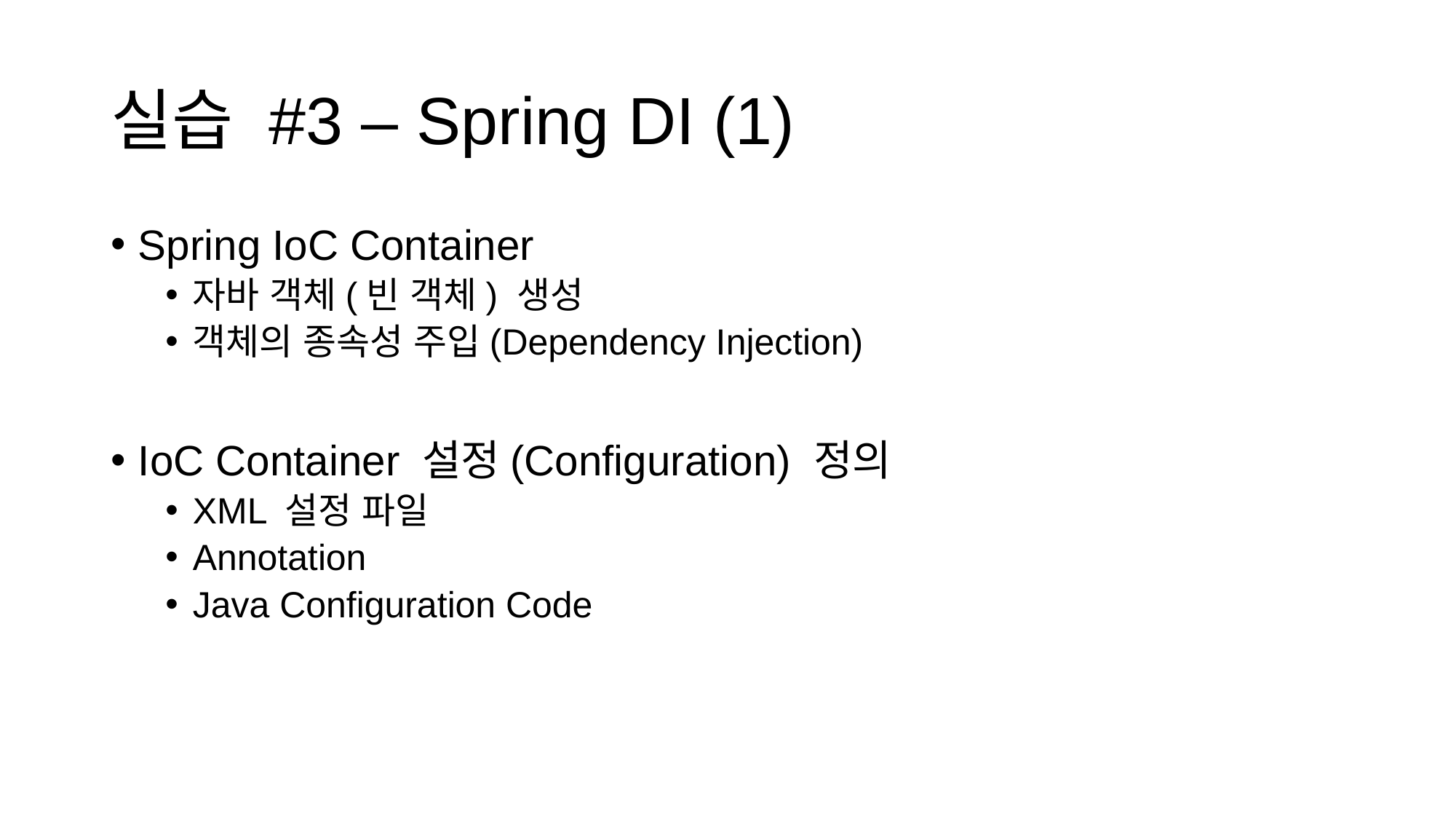

# 실습 #3 – Spring DI (1)
Spring IoC Container
자바 객체(빈 객체) 생성
객체의 종속성 주입(Dependency Injection)

IoC Container 설정(Configuration) 정의
XML 설정 파일
Annotation
Java Configuration Code